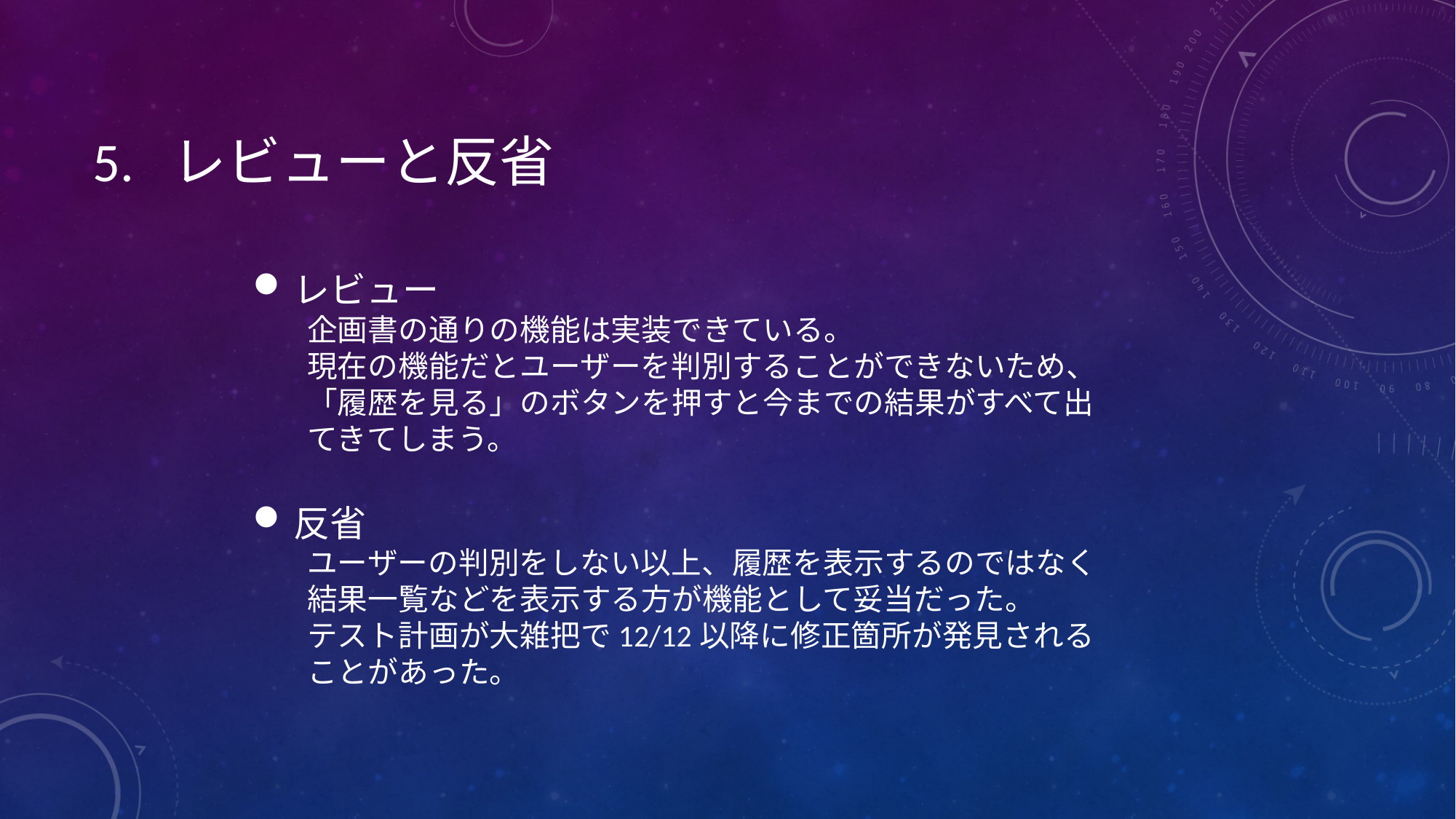

# 5.  レビューと反省
レビュー
企画書の通りの機能は実装できている。
現在の機能だとユーザーを判別することができないため、「履歴を見る」のボタンを押すと今までの結果がすべて出てきてしまう。

反省
ユーザーの判別をしない以上、履歴を表示するのではなく結果一覧などを表示する方が機能として妥当だった。
テスト計画が大雑把で12/12以降に修正箇所が発見されることがあった。